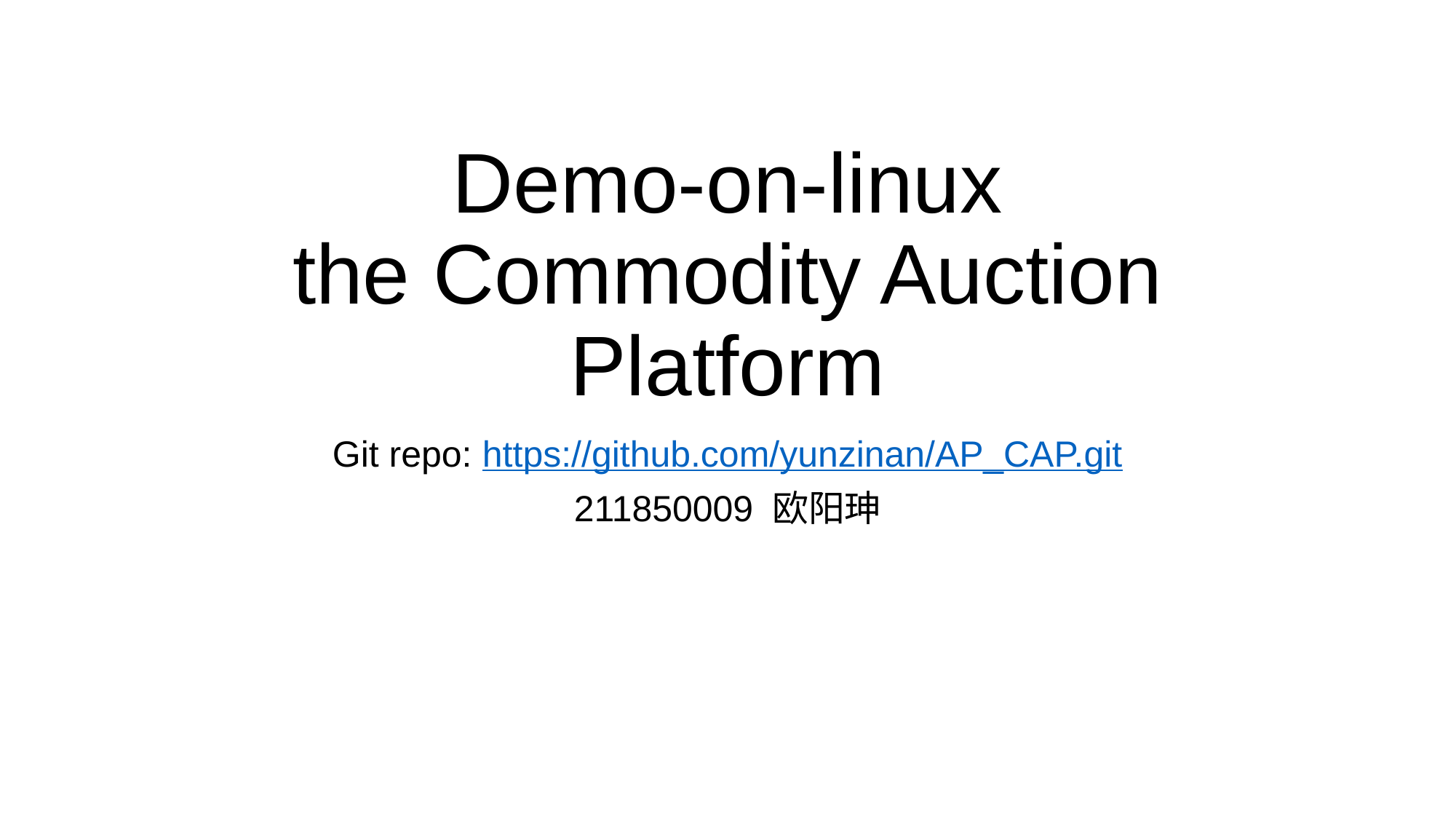

# Demo-on-linux the Commodity Auction Platform
Git repo: https://github.com/yunzinan/AP_CAP.git
211850009 欧阳珅